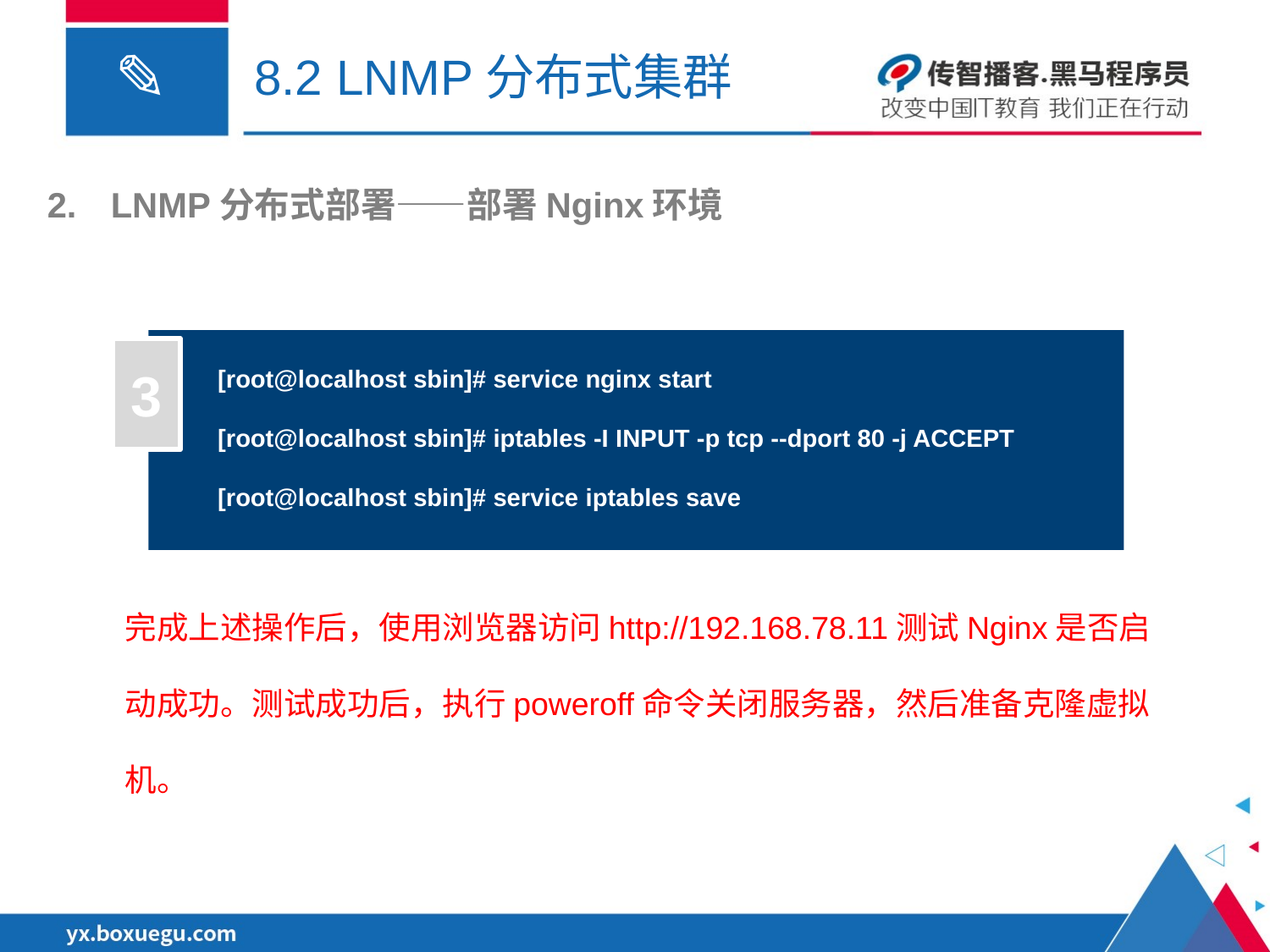

# 8.2 LNMP分布式集群
LNMP分布式部署——部署Nginx环境
[root@localhost sbin]# service nginx start
[root@localhost sbin]# iptables -I INPUT -p tcp --dport 80 -j ACCEPT
[root@localhost sbin]# service iptables save

3
完成上述操作后，使用浏览器访问http://192.168.78.11测试Nginx是否启动成功。测试成功后，执行poweroff命令关闭服务器，然后准备克隆虚拟机。